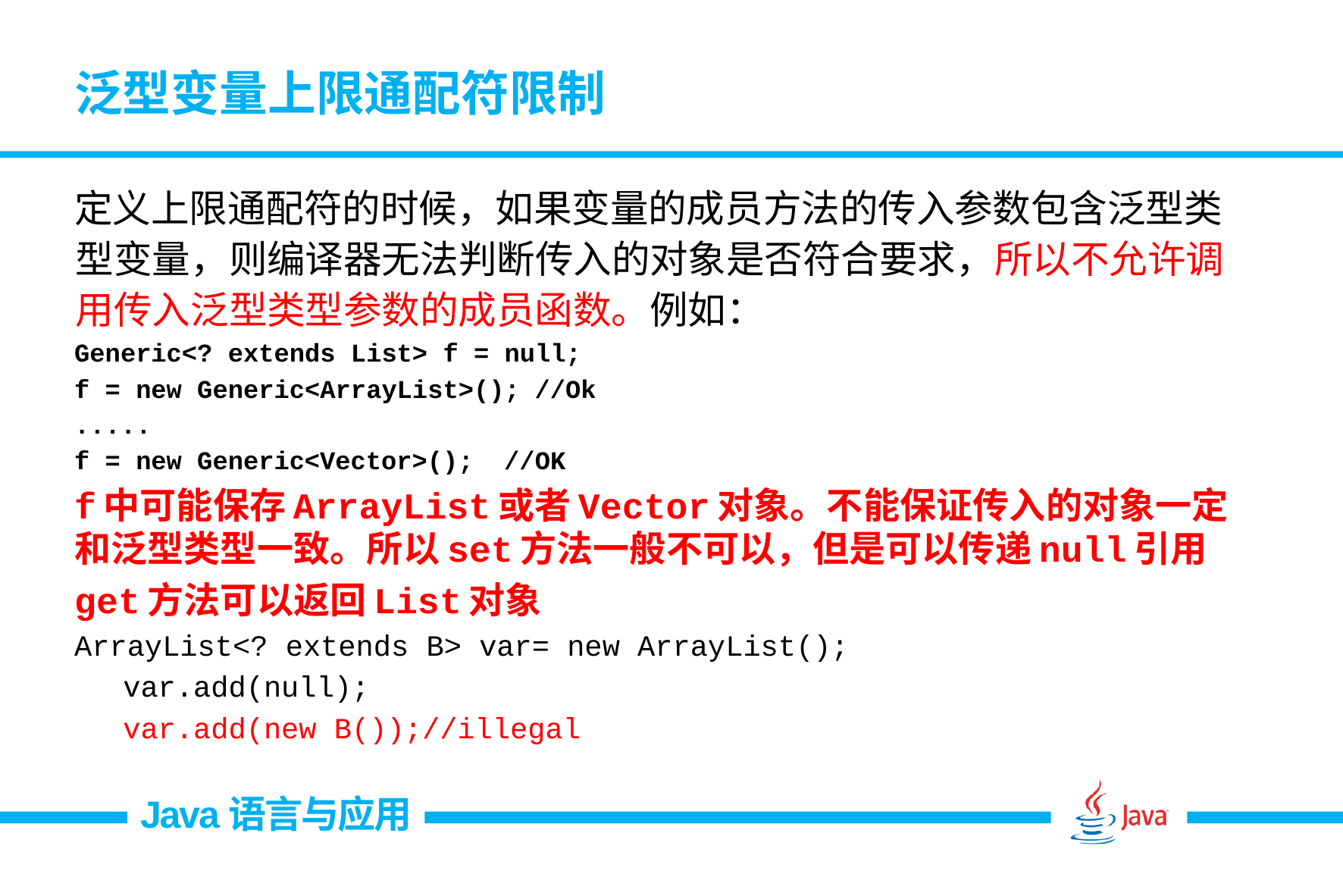

# 泛型变量上限通配符限制
定义上限通配符的时候，如果变量的成员方法的传入参数包含泛型类型变量，则编译器无法判断传入的对象是否符合要求，所以不允许调用传入泛型类型参数的成员函数。例如：
Generic<? extends List> f = null;
f = new Generic<ArrayList>(); //Ok
.....
f = new Generic<Vector>();  //OK
f中可能保存ArrayList或者Vector对象。不能保证传入的对象一定和泛型类型一致。所以set方法一般不可以，但是可以传递null引用
get方法可以返回List对象
ArrayList<? extends B> var= new ArrayList();
		var.add(null);
		var.add(new B());//illegal